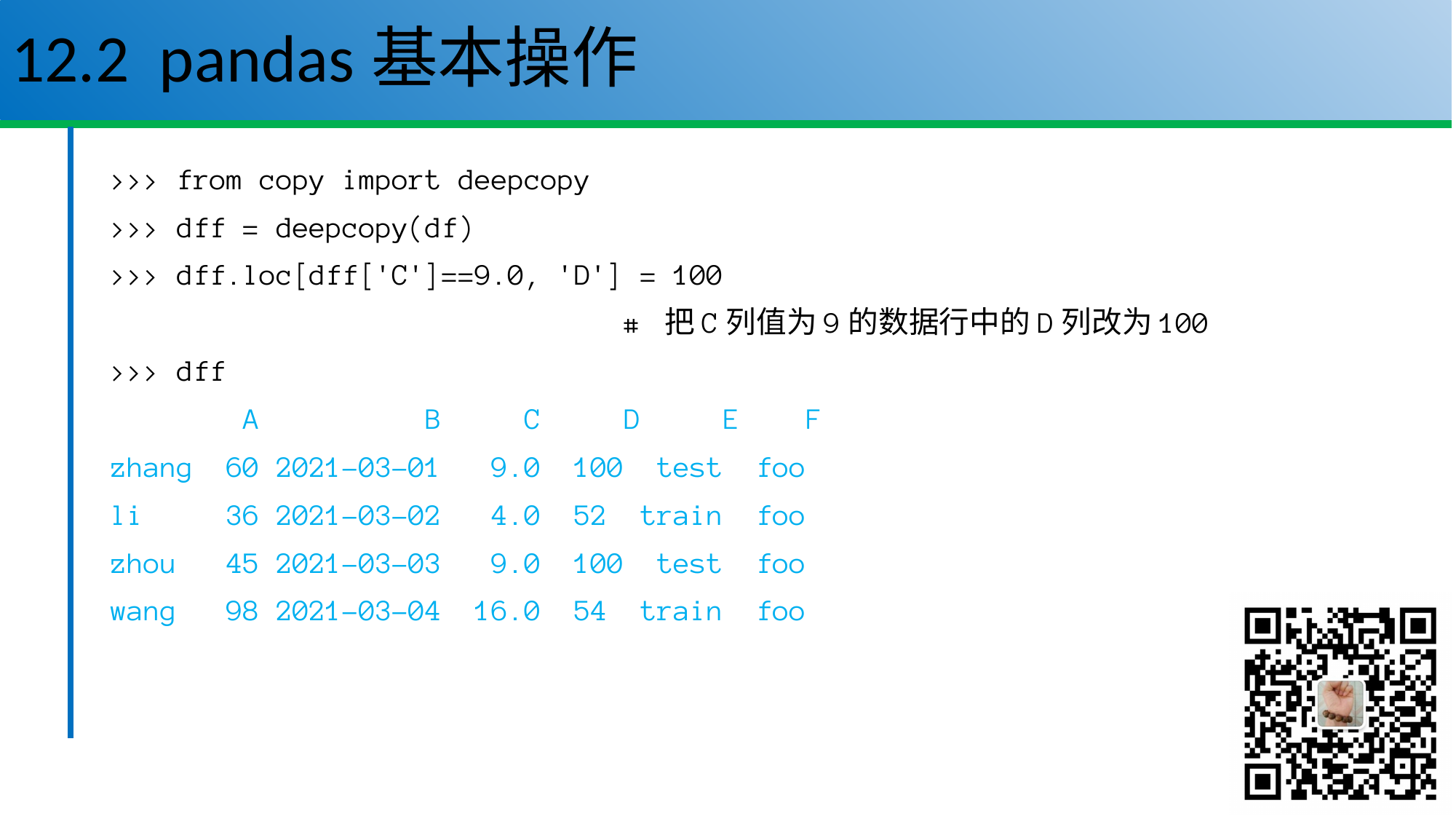

# 12.2  pandas基本操作
>>> from copy import deepcopy
>>> dff = deepcopy(df)
>>> dff.loc[dff['C']==9.0, 'D'] = 100
                               # 把C列值为9的数据行中的D列改为100
>>> dff
        A          B     C     D     E    F
zhang  60 2021-03-01   9.0  100  test  foo
li     36 2021-03-02   4.0  52  train  foo
zhou   45 2021-03-03   9.0  100  test  foo
wang   98 2021-03-04  16.0  54  train  foo
56